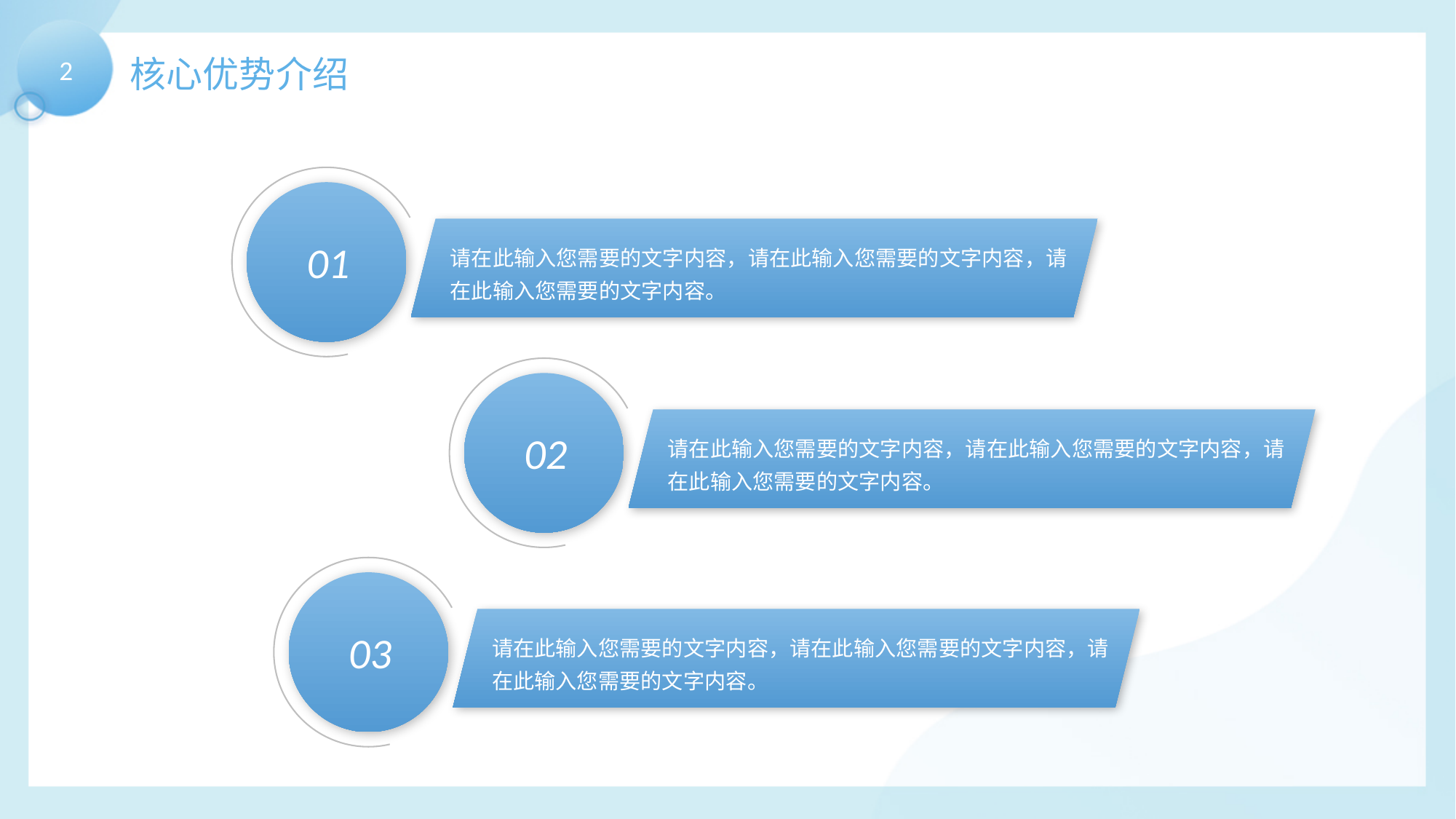

核心优势介绍
2

01
请在此输入您需要的文字内容，请在此输入您需要的文字内容，请在此输入您需要的文字内容。

02
请在此输入您需要的文字内容，请在此输入您需要的文字内容，请在此输入您需要的文字内容。

03
请在此输入您需要的文字内容，请在此输入您需要的文字内容，请在此输入您需要的文字内容。